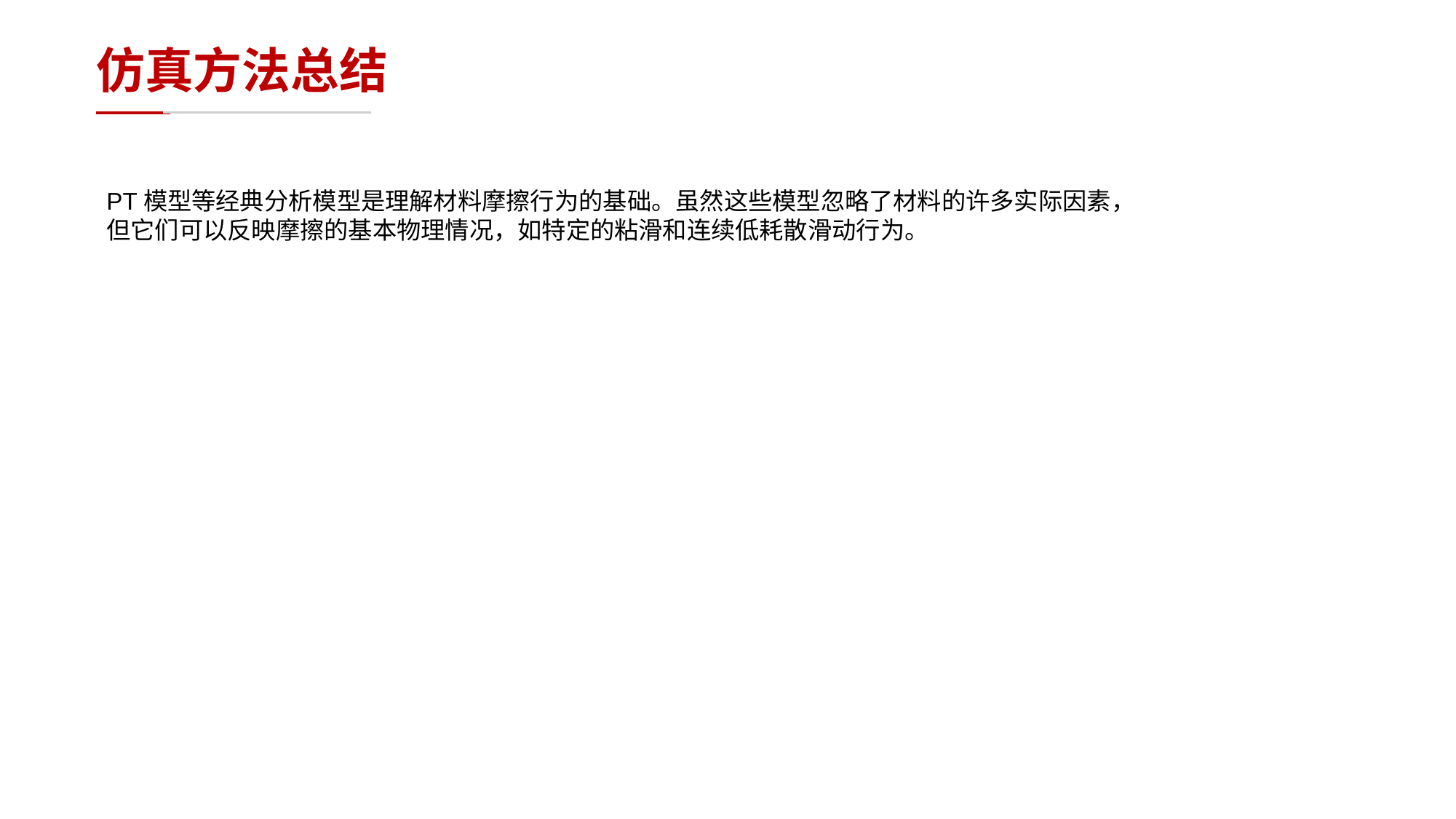

仿真方法总结
PT模型等经典分析模型是理解材料摩擦行为的基础。虽然这些模型忽略了材料的许多实际因素，但它们可以反映摩擦的基本物理情况，如特定的粘滑和连续低耗散滑动行为。